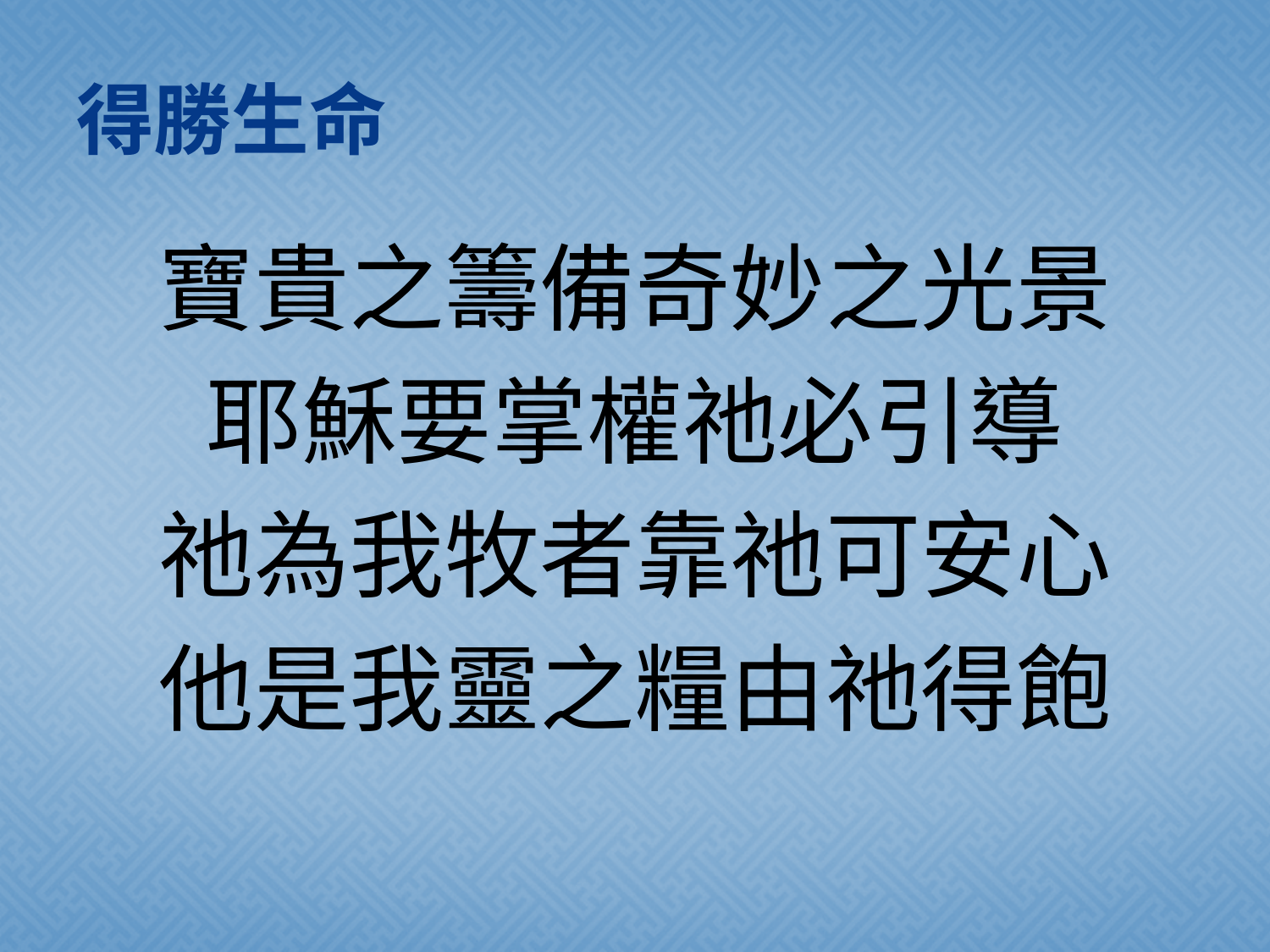

# 得勝生命
寶貴之籌備奇妙之光景
耶穌要掌權祂必引導
祂為我牧者靠祂可安心
他是我靈之糧由祂得飽